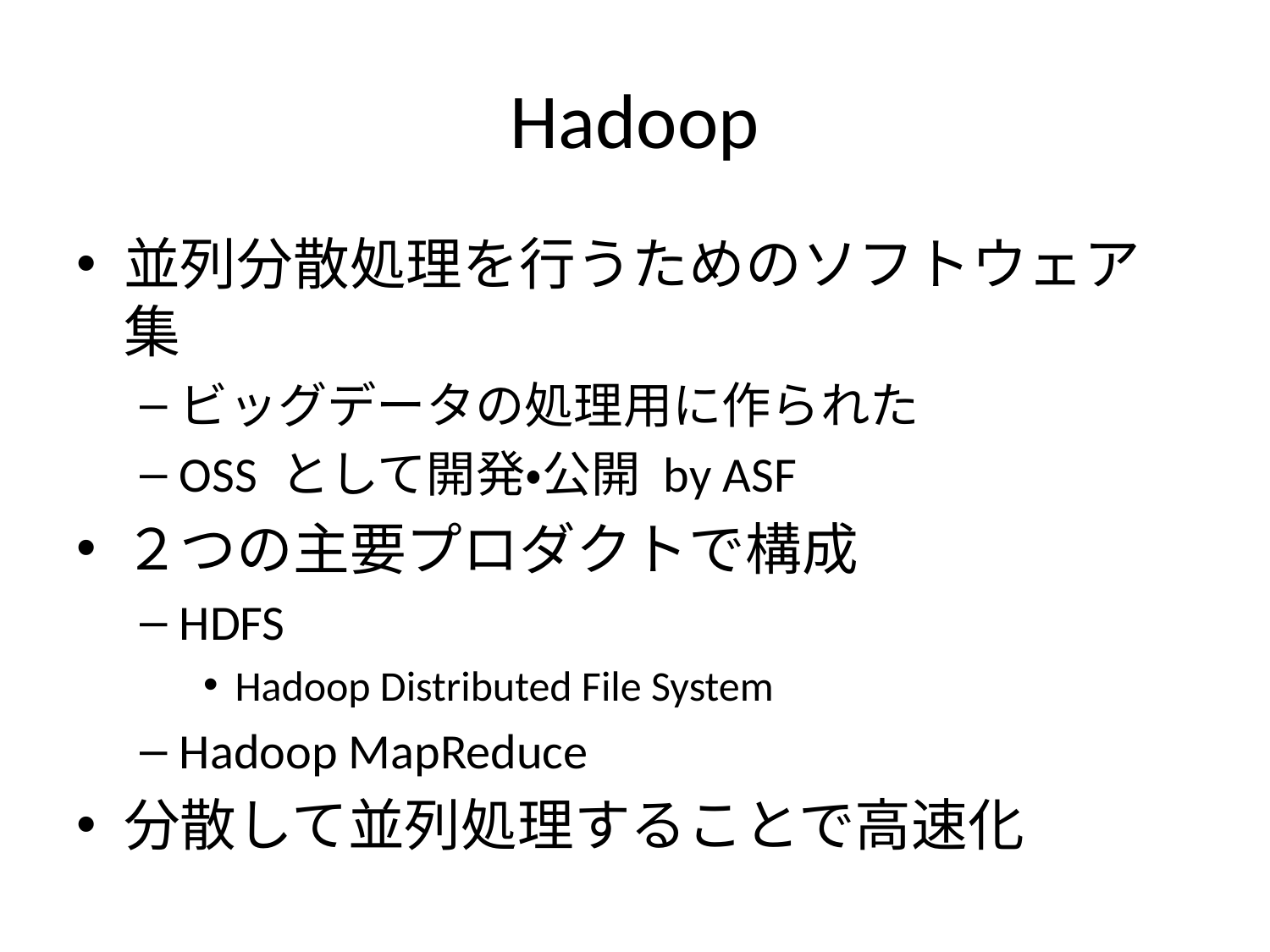

# Hadoop
並列分散処理を行うためのソフトウェア集
ビッグデータの処理用に作られた
OSS として開発・公開 by ASF
２つの主要プロダクトで構成
HDFS
Hadoop Distributed File System
Hadoop MapReduce
分散して並列処理することで高速化